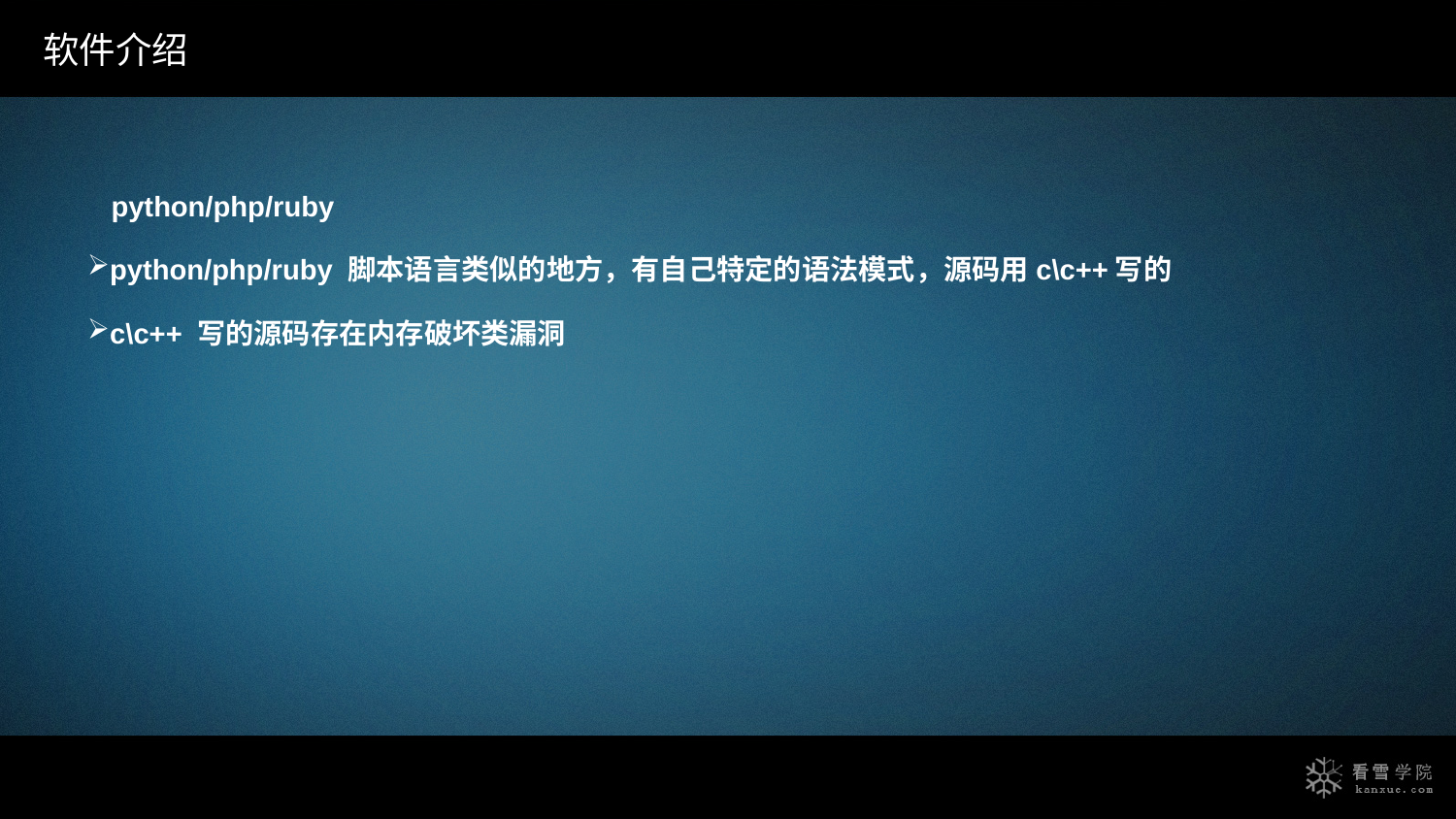

软件介绍
   python/php/ruby
python/php/ruby 脚本语言类似的地方，有自己特定的语法模式，源码用c\c++写的
c\c++ 写的源码存在内存破坏类漏洞